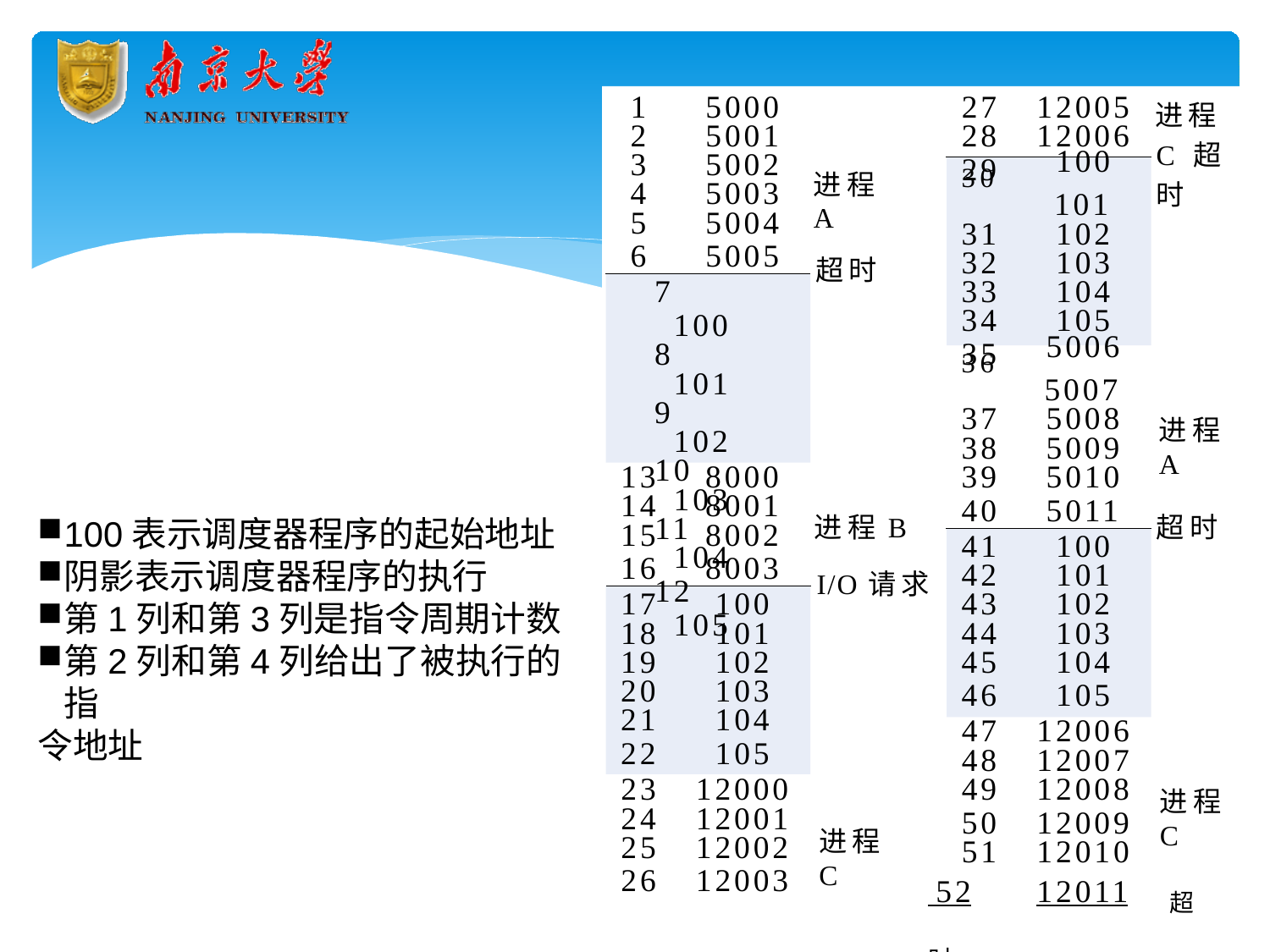

1	5000
2	5001
3	5002
4	5003
5	5004
6	5005
27	12005
28	12006
29
进程C 超时

30	100
101
31	102
32	103
33	104
34	105
35
进程A
超时
7	100
8	101
9	102
10	103
11	104
12	105

36	5006
5007
37	5008
38	5009
39	5010
40	5011
进程A
13	8000
14	8001
15	8002
16	8003
进程B
I/O请求
超时
100表示调度器程序的起始地址
阴影表示调度器程序的执行
第1列和第3列是指令周期计数
第2列和第4列给出了被执行的指
令地址
41	100
42	101
43	102
44	103
45	104
46	105

17	100
18	101
19	102
20	103
21	104
22	105
47	12006
48	12007
49	12008
50	12009
23	12000
24	12001
25	12002
26	12003
进程C
进程C
51	12010
 52	12011	 超时